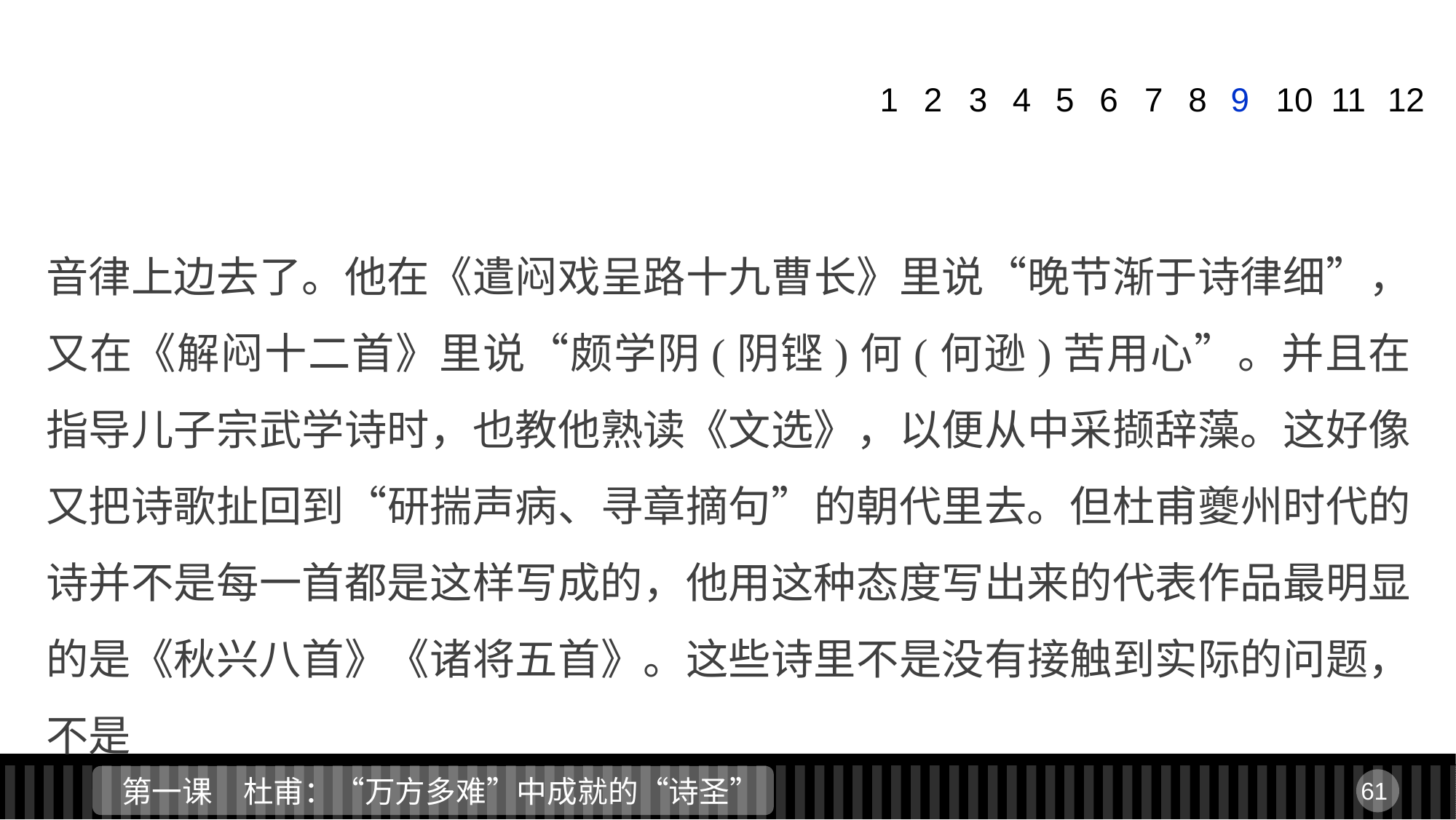

1
2
3
4
5
6
7
8
9
11
12
10
音律上边去了。他在《遣闷戏呈路十九曹长》里说“晚节渐于诗律细”，又在《解闷十二首》里说“颇学阴(阴铿)何(何逊)苦用心”。并且在指导儿子宗武学诗时，也教他熟读《文选》，以便从中采撷辞藻。这好像又把诗歌扯回到“研揣声病、寻章摘句”的朝代里去。但杜甫夔州时代的诗并不是每一首都是这样写成的，他用这种态度写出来的代表作品最明显的是《秋兴八首》《诸将五首》。这些诗里不是没有接触到实际的问题，不是